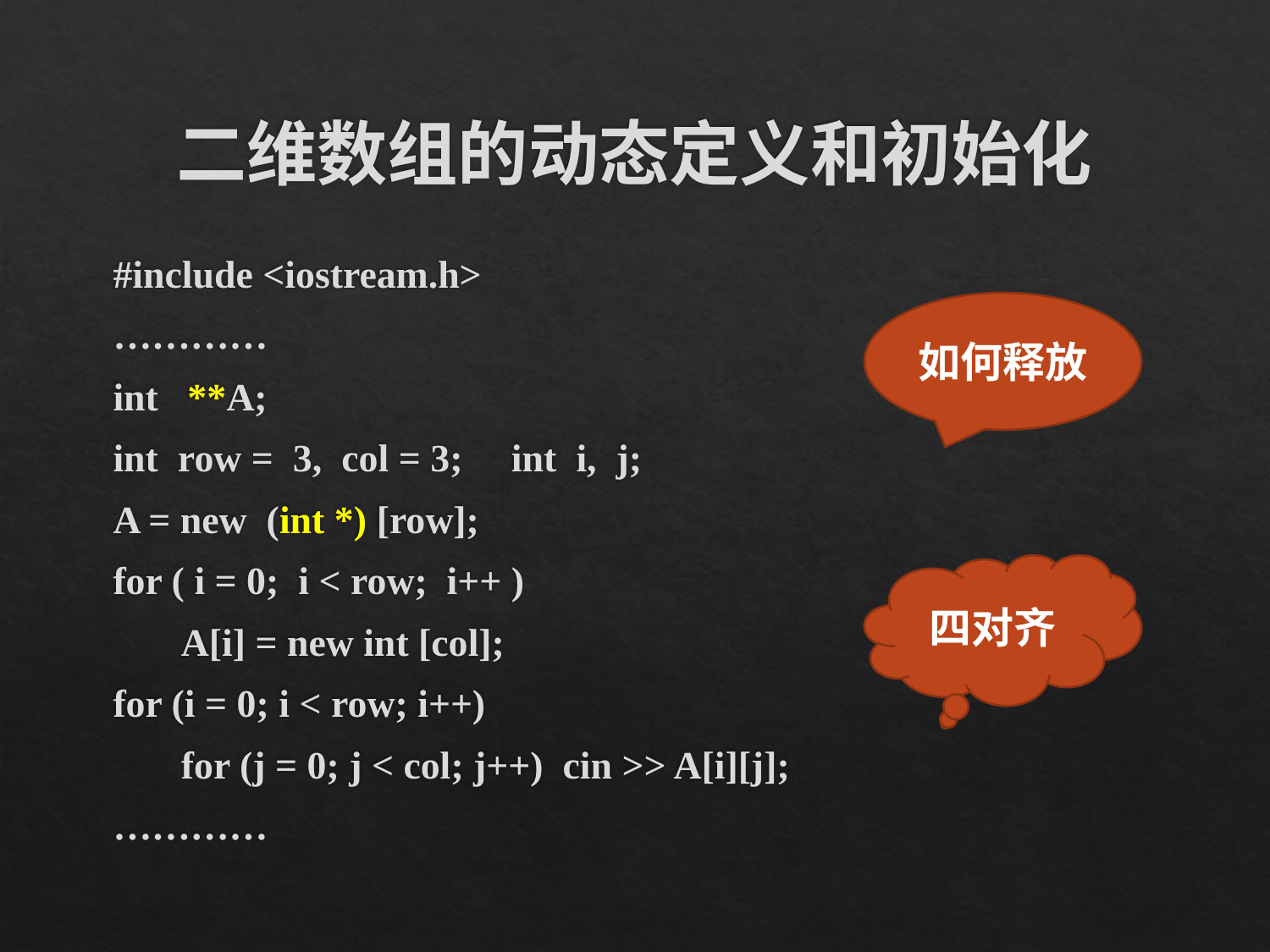

# 二维数组的动态定义和初始化
#include <iostream.h>
…………
int   **A;
int  row =  3,  col = 3;     int  i,  j;
A = new  (int *) [row];
for ( i = 0;  i < row;  i++ )
       A[i] = new int [col];
for (i = 0; i < row; i++)
       for (j = 0; j < col; j++)  cin >> A[i][j];
…………
如何释放
四对齐